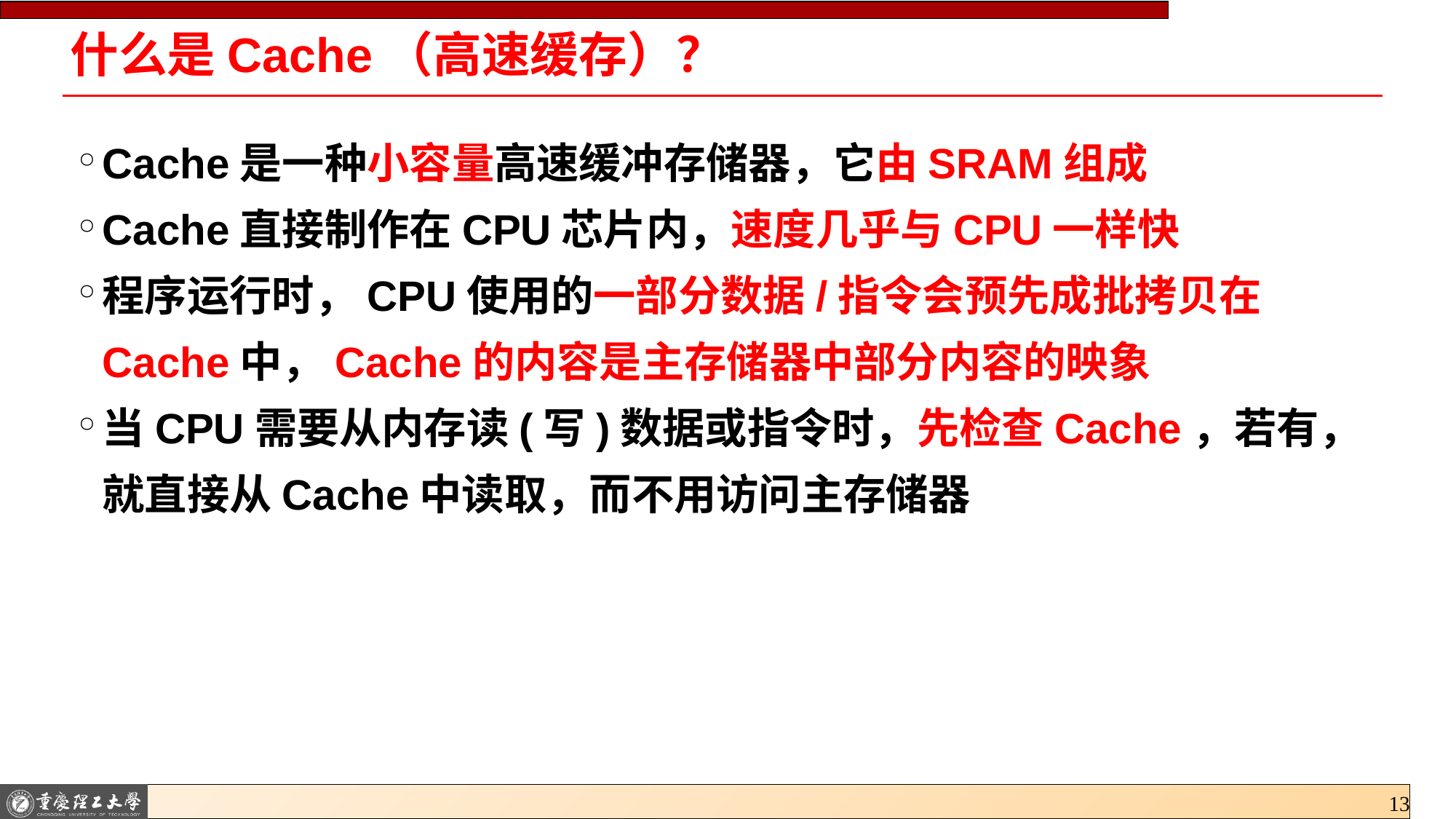

# 什么是Cache（高速缓存）？
Cache是一种小容量高速缓冲存储器，它由SRAM组成
Cache直接制作在CPU芯片内，速度几乎与CPU一样快
程序运行时，CPU使用的一部分数据/指令会预先成批拷贝在Cache中，Cache的内容是主存储器中部分内容的映象
当CPU需要从内存读(写)数据或指令时，先检查Cache，若有，就直接从Cache中读取，而不用访问主存储器